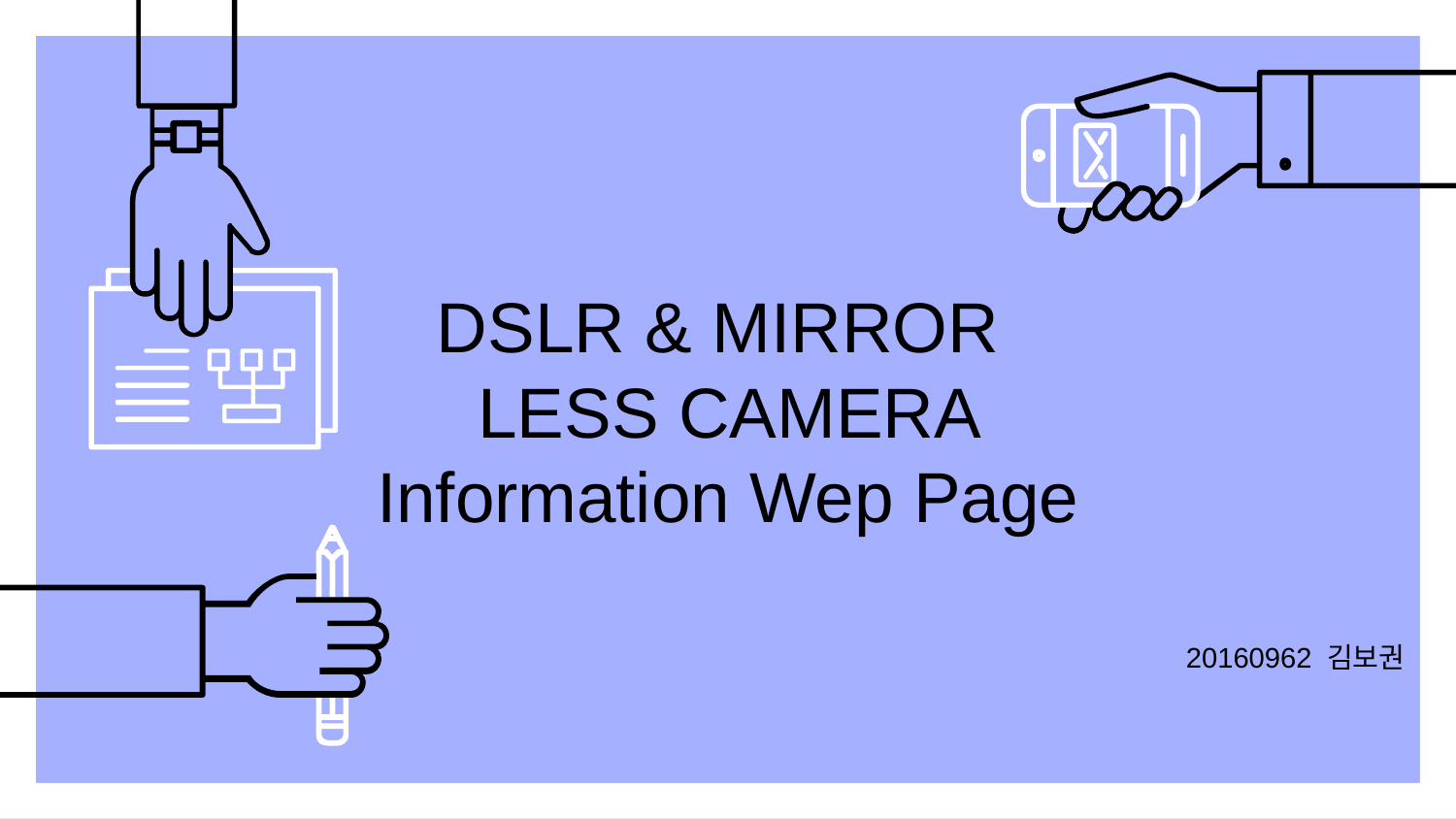

# DSLR & MIRROR  LESS CAMERA Information Wep Page
20160962 김보권